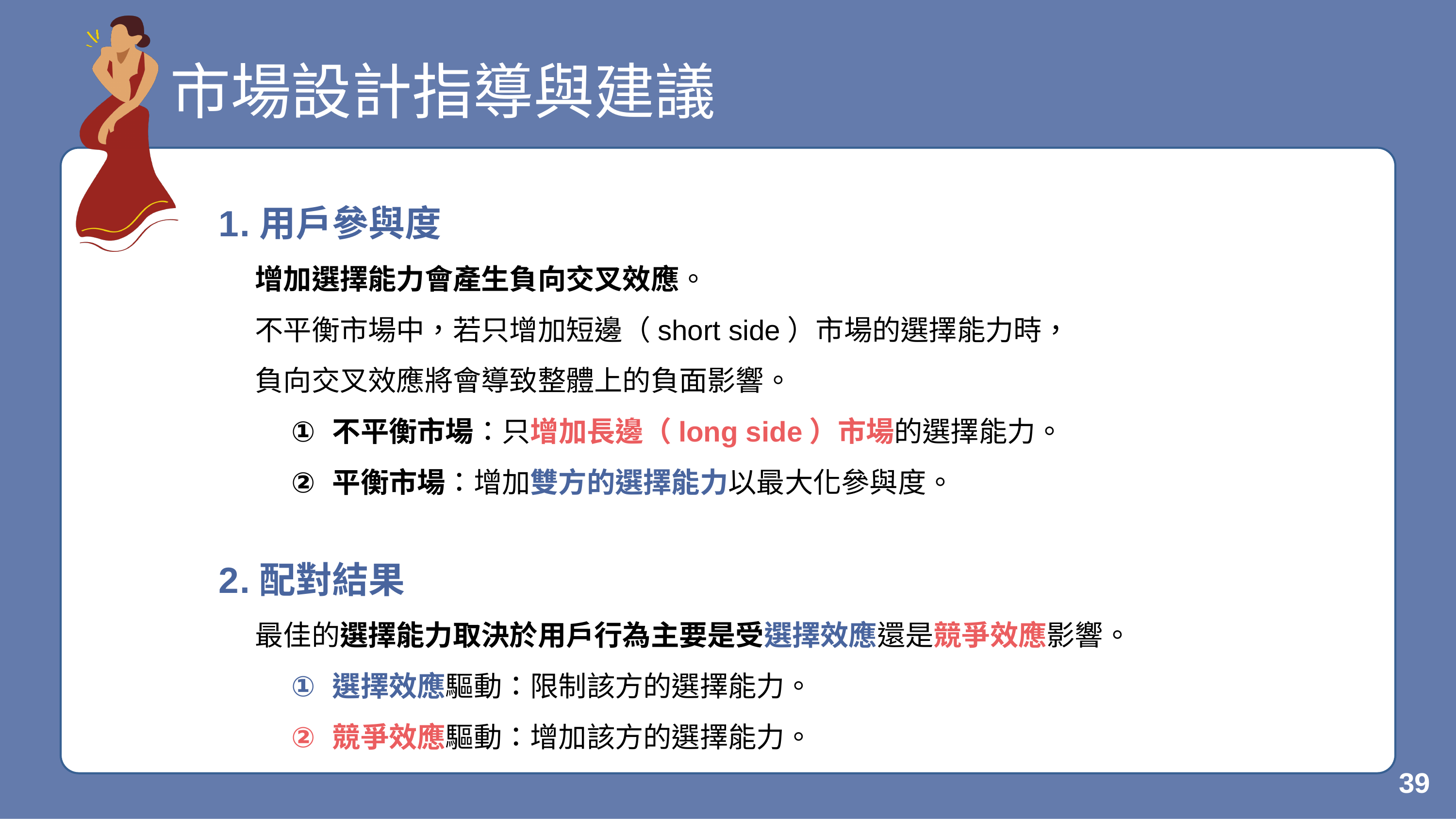

市場設計指導與建議

用戶參與度
增加選擇能力會產生負向交叉效應。
不平衡市場中，若只增加短邊（short side）市場的選擇能力時，
負向交叉效應將會導致整體上的負面影響。
不平衡市場：只增加長邊（long side）市場的選擇能力。
平衡市場：增加雙方的選擇能力以最大化參與度。

配對結果
最佳的選擇能力取決於用戶行為主要是受選擇效應還是競爭效應影響。
選擇效應驅動：限制該方的選擇能力。
競爭效應驅動：增加該方的選擇能力。
39